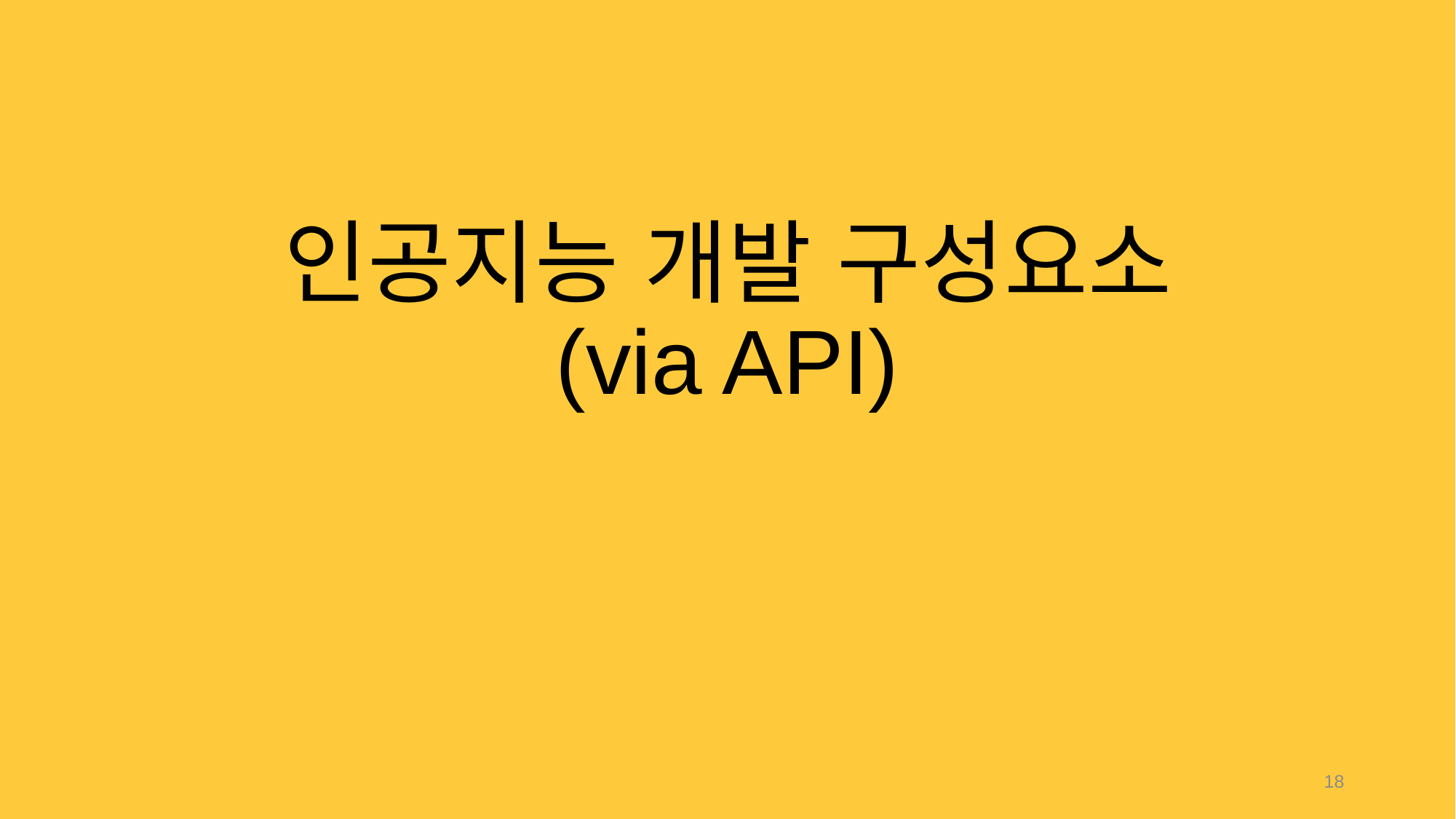

# 인공지능 개발 구성요소 (via API)
18